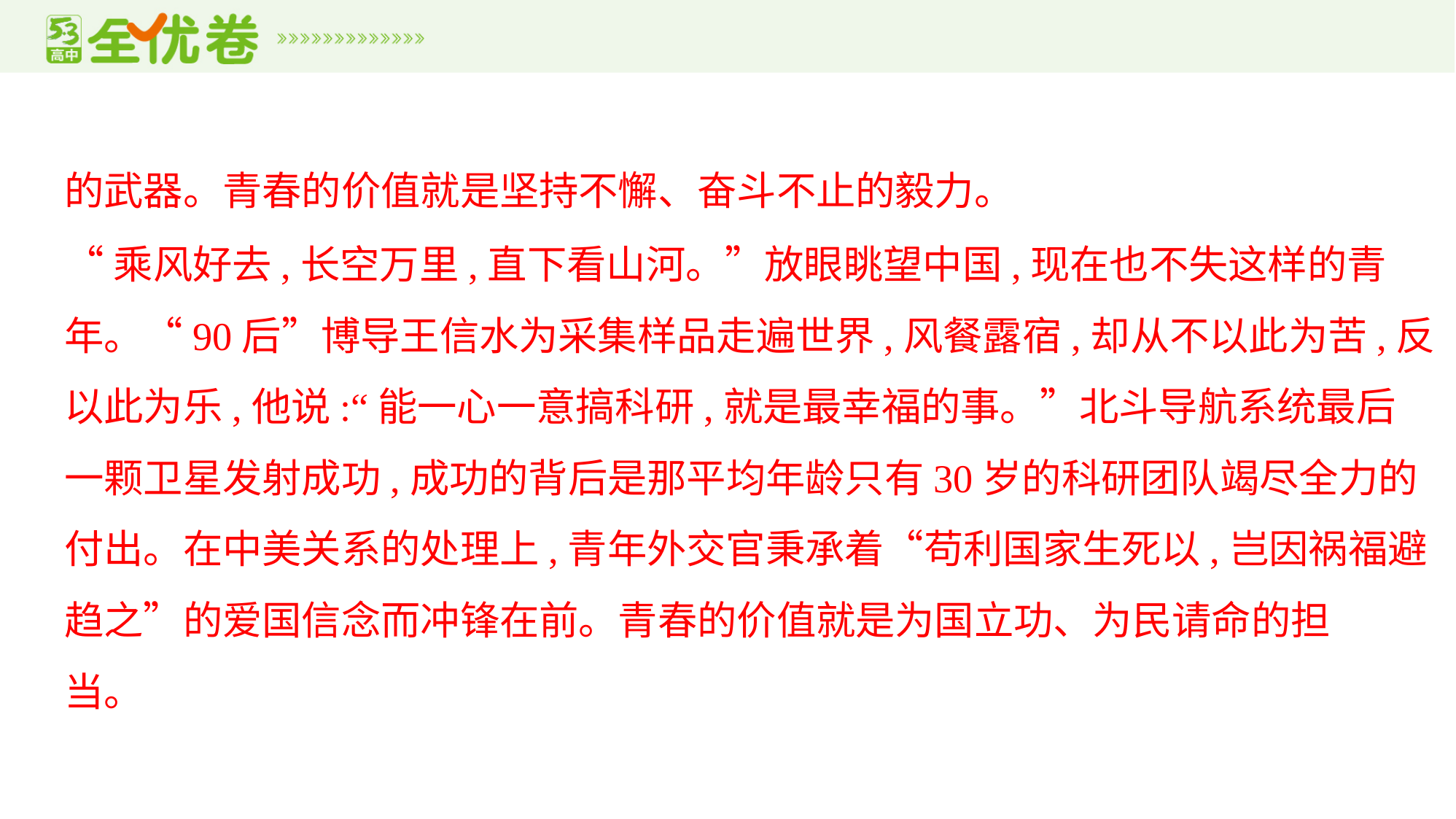

的武器。青春的价值就是坚持不懈、奋斗不止的毅力。
“乘风好去,长空万里,直下看山河。”放眼眺望中国,现在也不失这样的青
年。“90后”博导王信水为采集样品走遍世界,风餐露宿,却从不以此为苦,反
以此为乐,他说:“能一心一意搞科研,就是最幸福的事。”北斗导航系统最后
一颗卫星发射成功,成功的背后是那平均年龄只有30岁的科研团队竭尽全力的
付出。在中美关系的处理上,青年外交官秉承着“苟利国家生死以,岂因祸福避
趋之”的爱国信念而冲锋在前。青春的价值就是为国立功、为民请命的担
当。